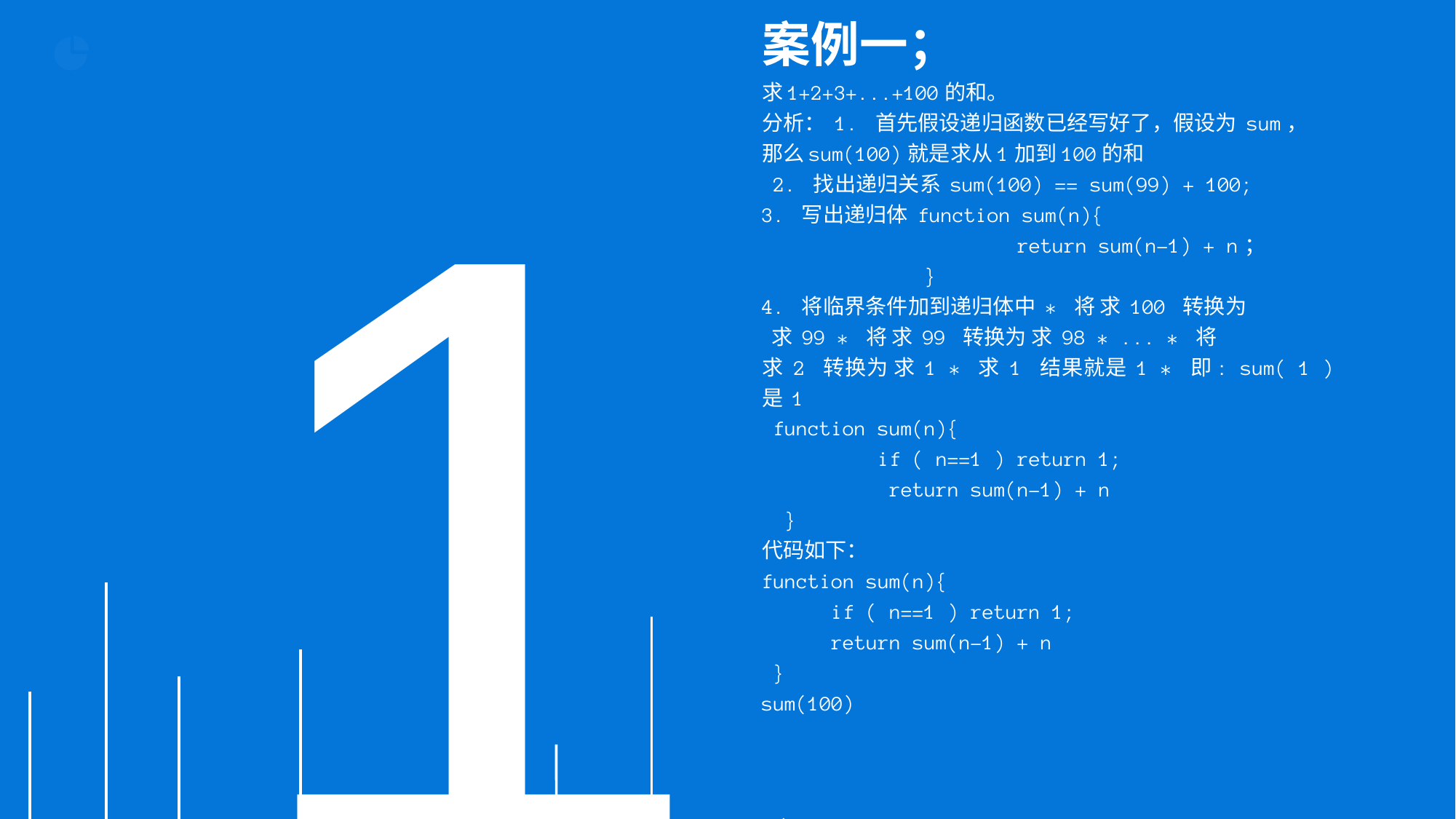

1
案例一；

求1+2+3+...+100的和。
分析： 1. 首先假设递归函数已经写好了，假设为 sum，
那么sum(100)就是求从1加到100的和
 2. 找出递归关系 sum(100) == sum(99) + 100;
3. 写出递归体 function sum(n){
                      return sum(n-1) + n；
              }
4. 将临界条件加到递归体中 * 将 求 100 转换为
 求 99 * 将 求 99 转换为 求 98 * ... * 将
求 2 转换为 求 1 * 求 1 结果就是 1 * 即: sum( 1 ) 是 1
 function sum(n){
          if ( n==1 ) return 1;
           return sum(n-1) + n
  }
代码如下：
function sum(n){
      if ( n==1 ) return 1;
      return sum(n-1) + n
 }
sum(100)